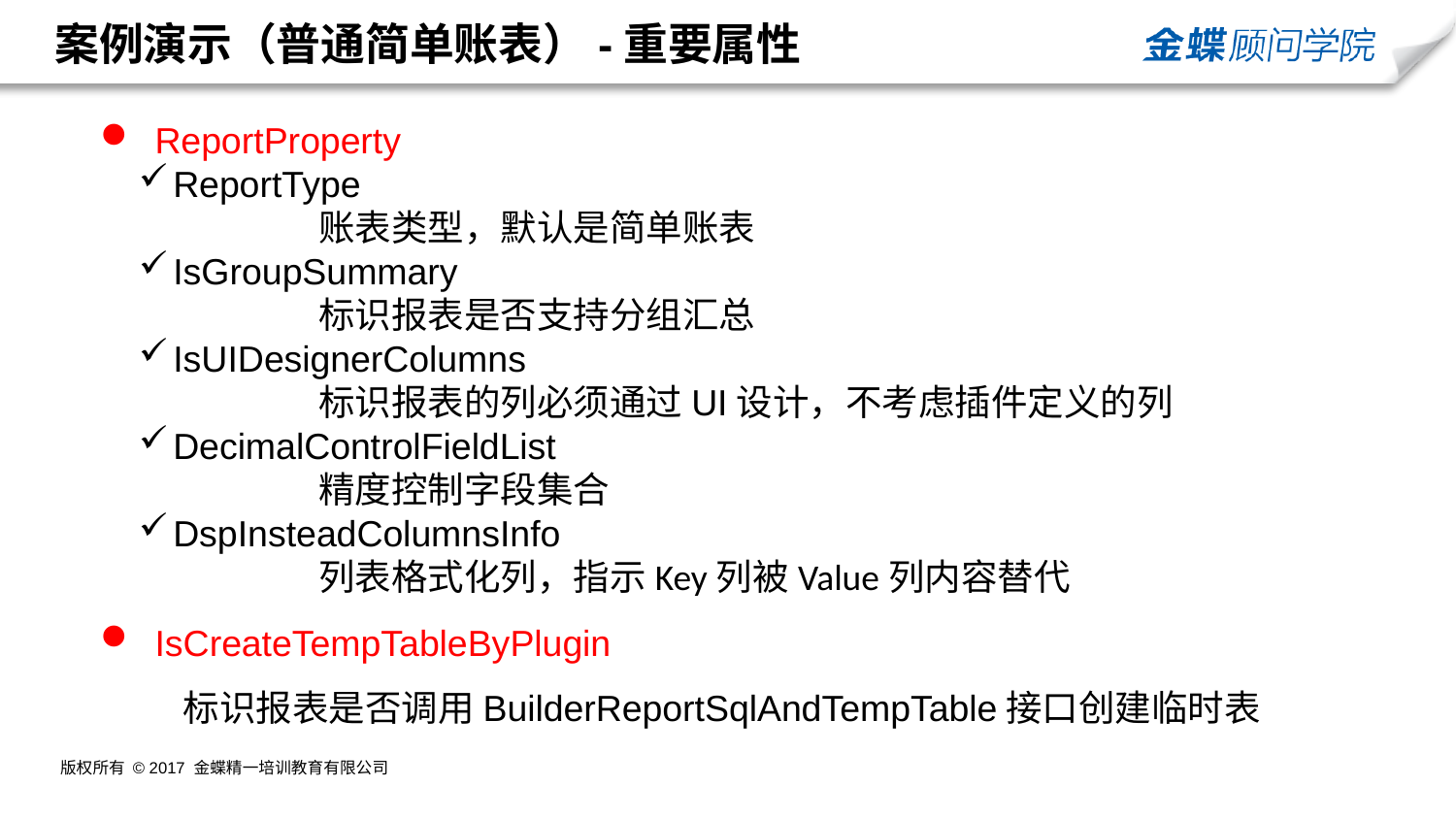

# 案例演示（普通简单账表）-重要属性
ReportProperty
ReportType
	账表类型，默认是简单账表
IsGroupSummary
	标识报表是否支持分组汇总
IsUIDesignerColumns
	标识报表的列必须通过UI设计，不考虑插件定义的列
DecimalControlFieldList
	精度控制字段集合
DspInsteadColumnsInfo
	列表格式化列，指示Key列被Value列内容替代
IsCreateTempTableByPlugin
         标识报表是否调用BuilderReportSqlAndTempTable接口创建临时表